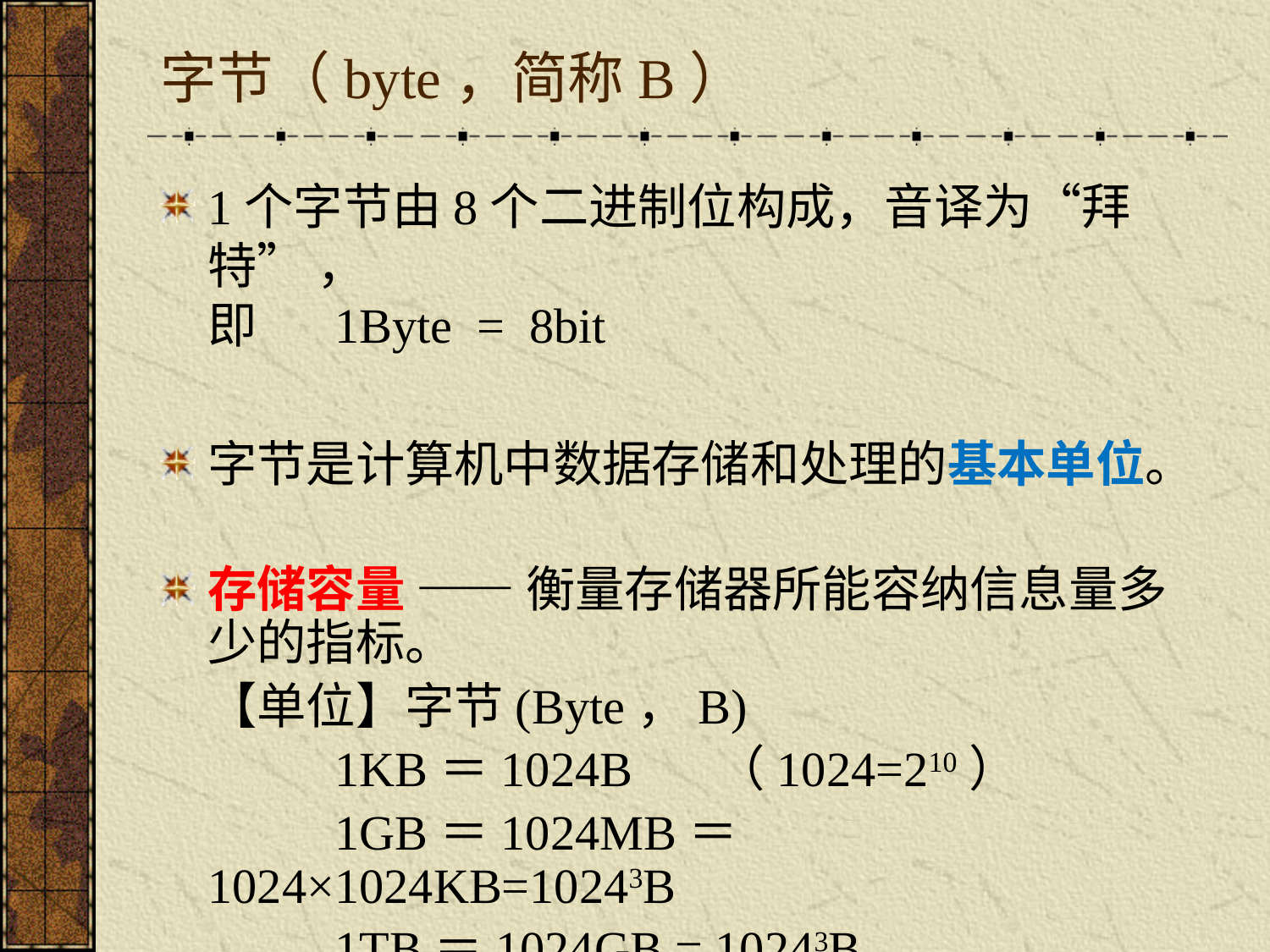

# 字节（byte，简称B）
1个字节由8个二进制位构成，音译为“拜特” ，
即   	1Byte  =  8bit

字节是计算机中数据存储和处理的基本单位。

存储容量 —— 衡量存储器所能容纳信息量多少的指标。
	【单位】字节(Byte，B)
		1KB＝1024B	（1024=210）
		1GB＝1024MB＝1024×1024KB=10243B
		1TB＝1024GB = 10243B